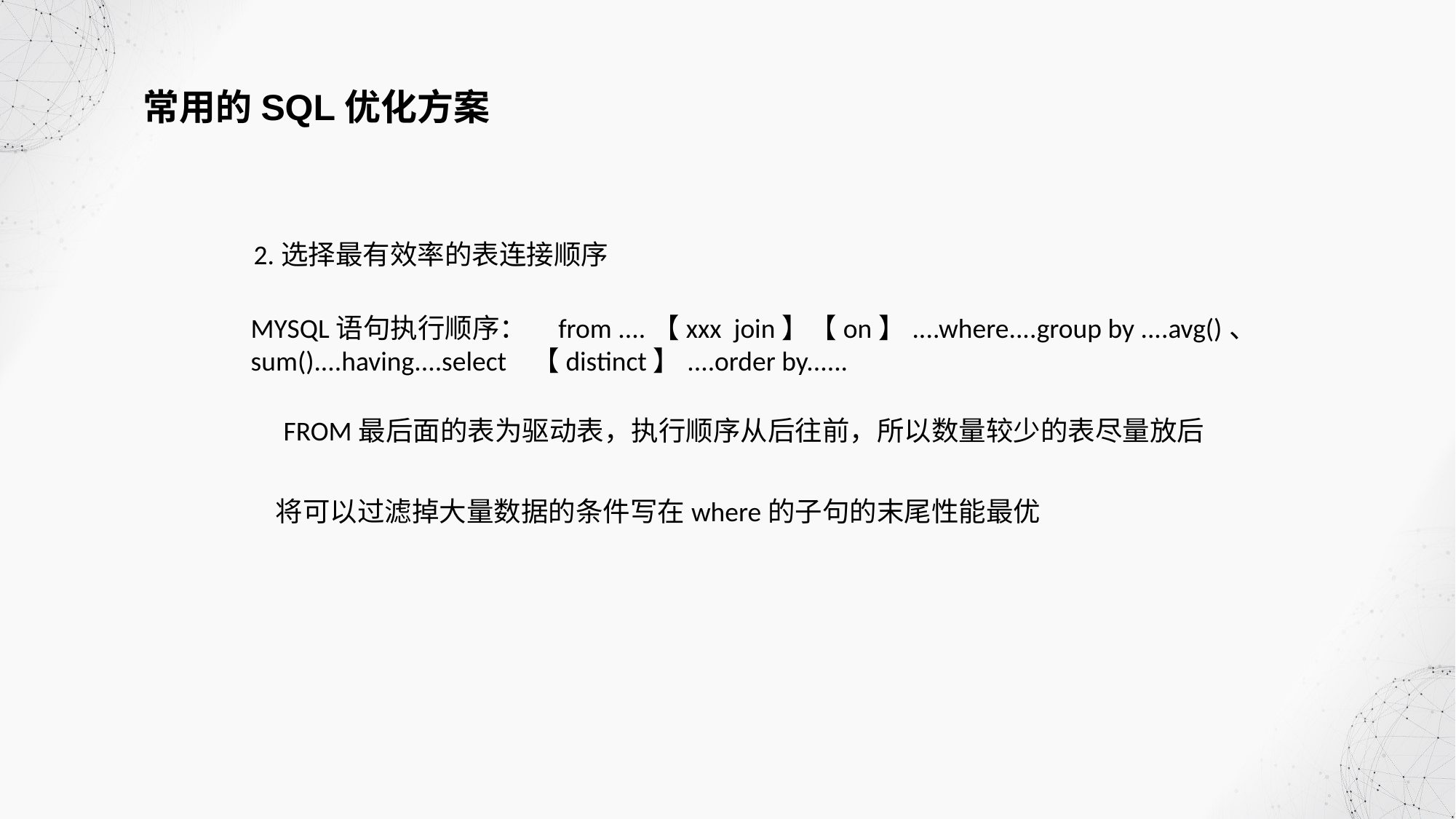

常用的SQL优化方案

2.选择最有效率的表连接顺序
MYSQL语句执行顺序：    from ....【xxx  join】【on】....where....group by ....avg()、
sum()....having....select   【distinct】....order by......
FROM最后面的表为驱动表，执行顺序从后往前，所以数量较少的表尽量放后
将可以过滤掉大量数据的条件写在where的子句的末尾性能最优